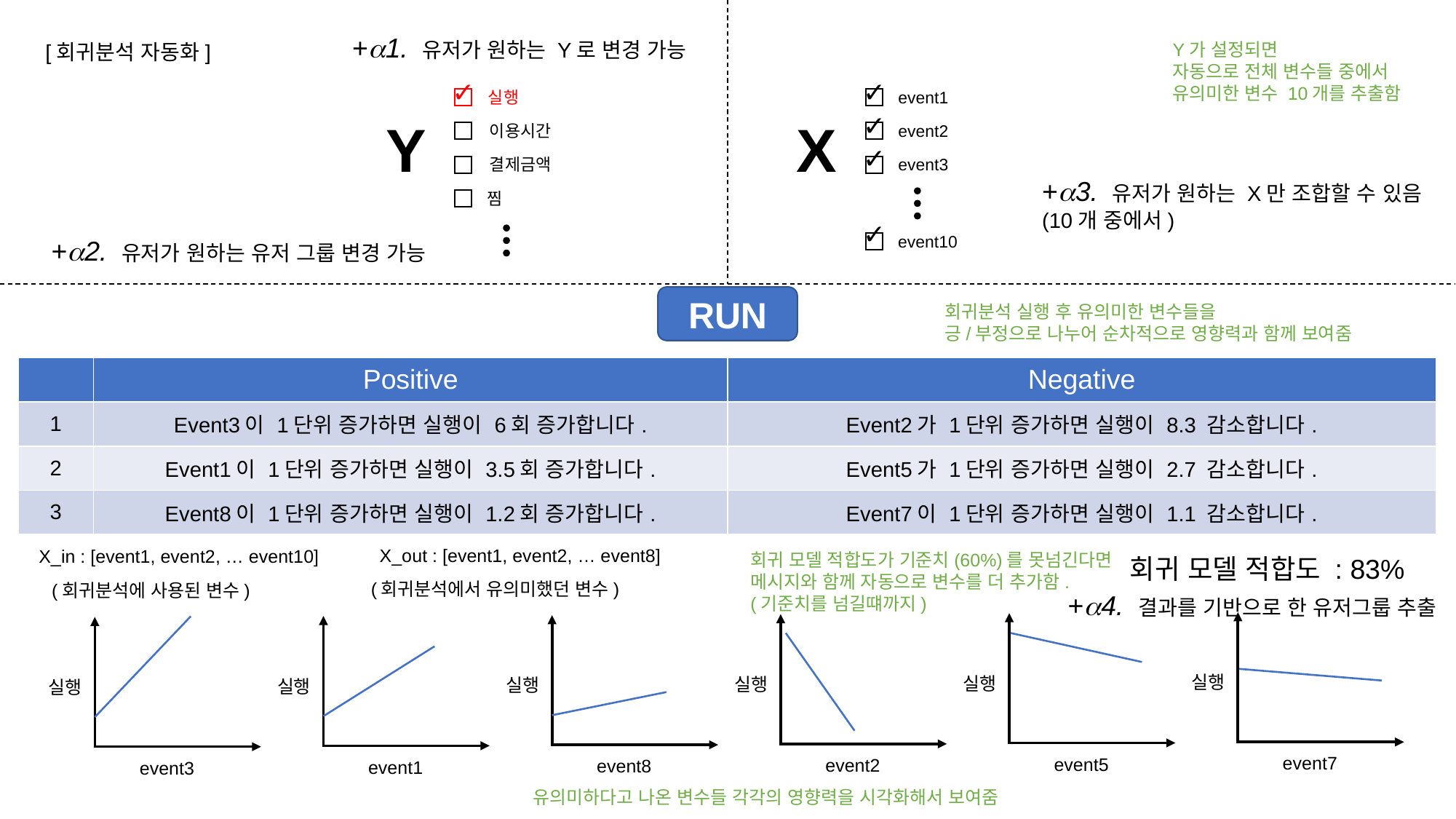

+α1. 유저가 원하는 Y로 변경 가능
[회귀분석 자동화]
Y가 설정되면
자동으로 전체 변수들 중에서
유의미한 변수 10개를 추출함
✓
✓
실행
event1

✓
Y
X
이용시간
event2

✓
결제금액
event3

+α3. 유저가 원하는 X만 조합할 수 있음
(10개 중에서)
찜

✓

event10
+α2. 유저가 원하는 유저 그룹 변경 가능

RUN
회귀분석 실행 후 유의미한 변수들을
긍/부정으로 나누어 순차적으로 영향력과 함께 보여줌
|  | Positive | Negative |
| --- | --- | --- |
| 1 | Event3이 1단위 증가하면 실행이 6회 증가합니다. | Event2가 1단위 증가하면 실행이 8.3 감소합니다. |
| 2 | Event1이 1단위 증가하면 실행이 3.5회 증가합니다. | Event5가 1단위 증가하면 실행이 2.7 감소합니다. |
| 3 | Event8이 1단위 증가하면 실행이 1.2회 증가합니다. | Event7이 1단위 증가하면 실행이 1.1 감소합니다. |
X_out : [event1, event2, … event8]
X_in : [event1, event2, … event10]
회귀 모델 적합도가 기준치(60%)를 못넘긴다면
메시지와 함께 자동으로 변수를 더 추가함.
(기준치를 넘길떄까지)
회귀 모델 적합도 : 83%
(회귀분석에서 유의미했던 변수)
(회귀분석에 사용된 변수)
+α4. 결과를 기반으로 한 유저그룹 추출
실행
실행
실행
실행
실행
실행
event7
event5
event2
event8
event1
event3
유의미하다고 나온 변수들 각각의 영향력을 시각화해서 보여줌